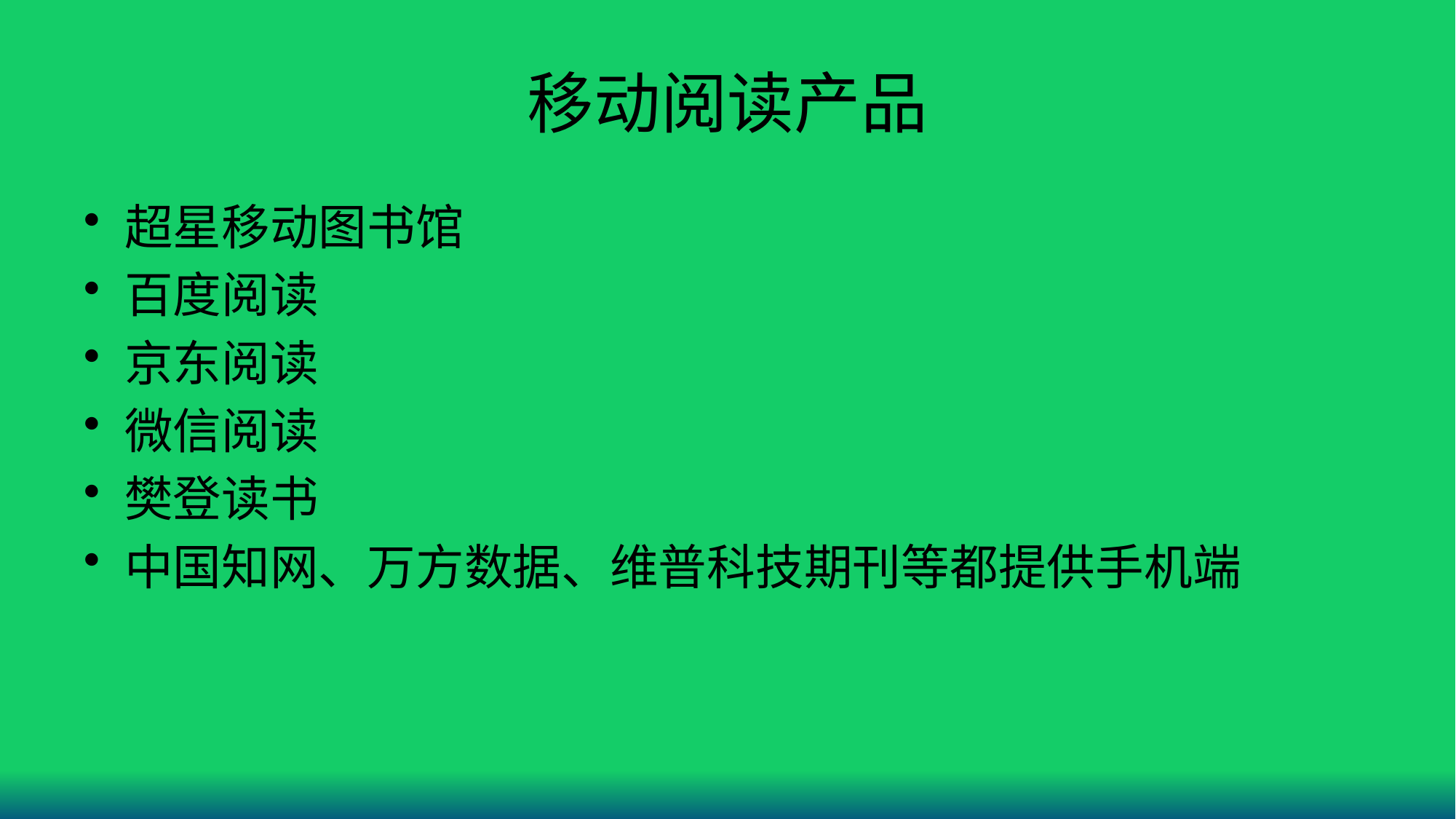

# 移动阅读产品
超星移动图书馆
百度阅读
京东阅读
微信阅读
樊登读书
中国知网、万方数据、维普科技期刊等都提供手机端